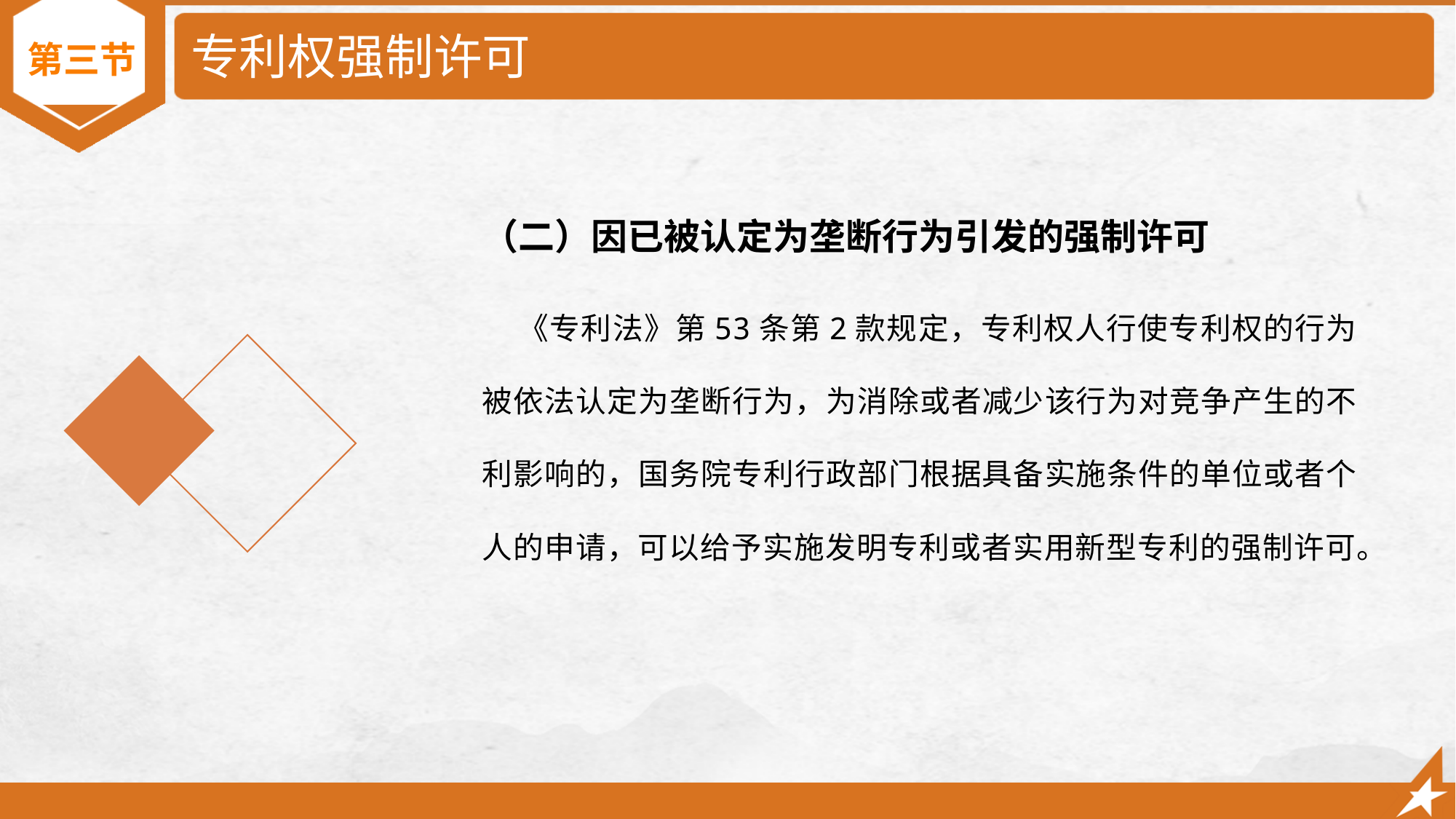

# 专利权强制许可
第三节
（二）因已被认定为垄断行为引发的强制许可
    《专利法》第53条第2款规定，专利权人行使专利权的行为被依法认定为垄断行为，为消除或者减少该行为对竞争产生的不利影响的，国务院专利行政部门根据具备实施条件的单位或者个人的申请，可以给予实施发明专利或者实用新型专利的强制许可。